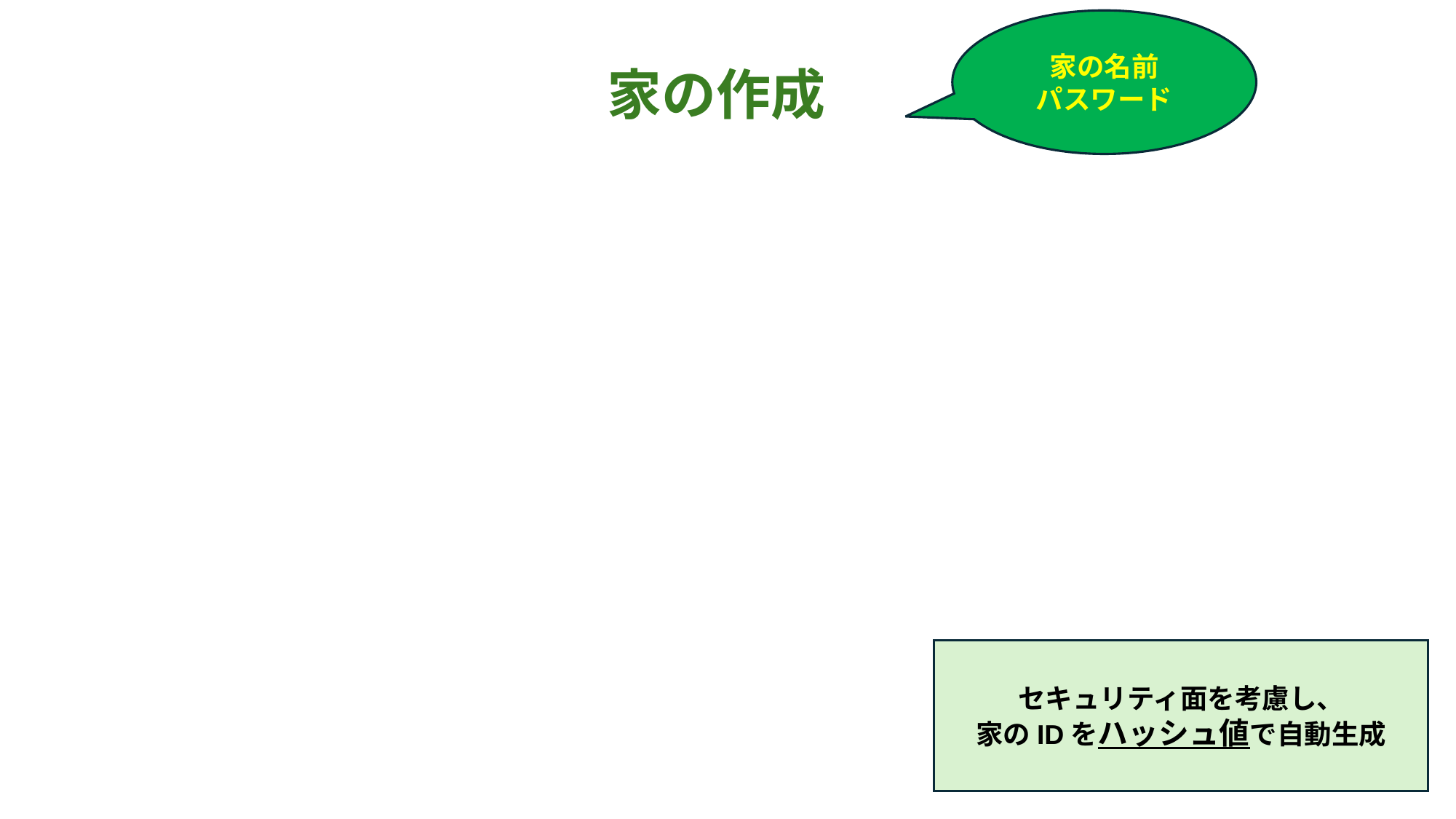

家の名前
パスワード
家の作成

セキュリティ面を考慮し、
家のIDをハッシュ値で自動生成